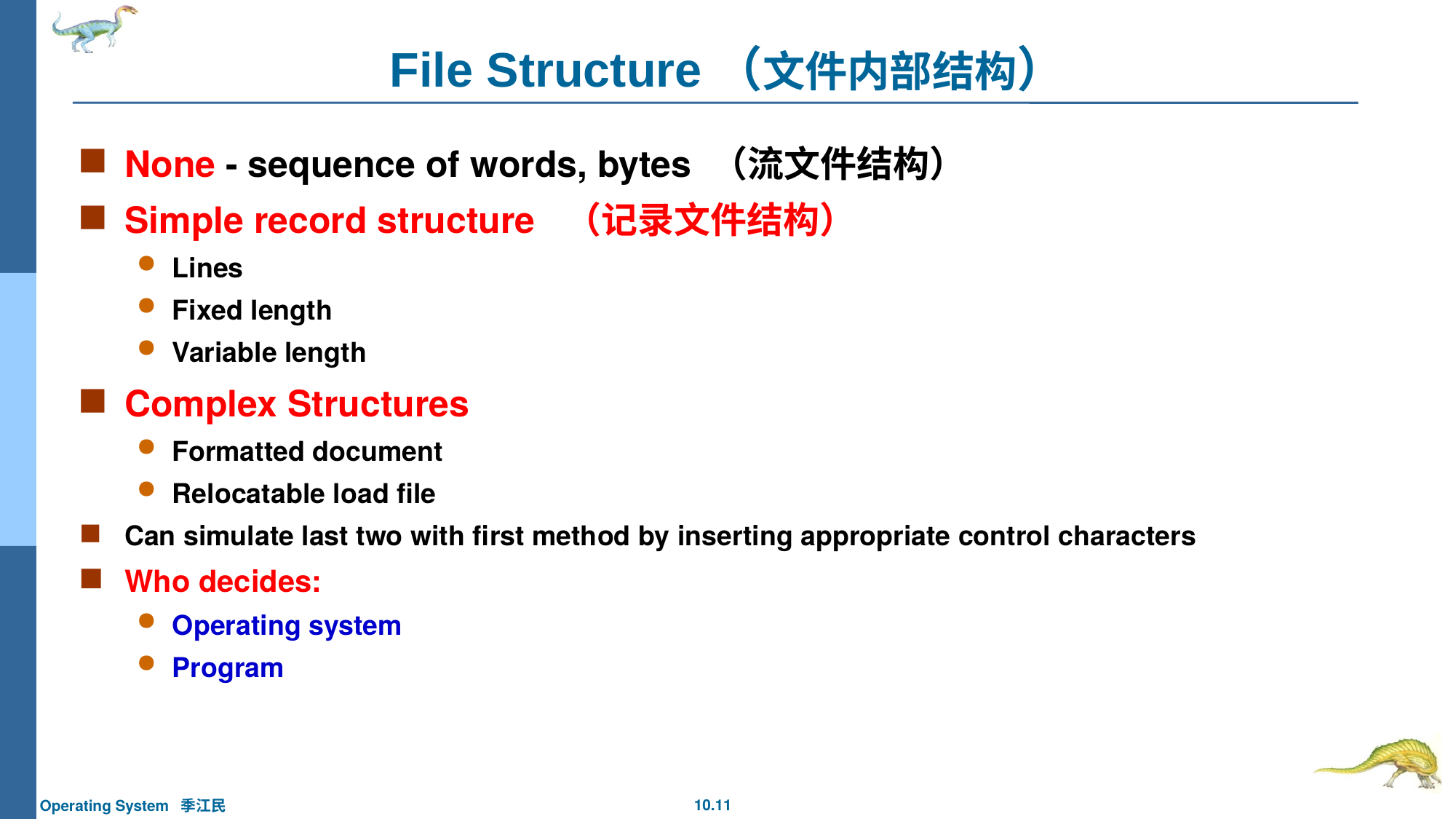

# File Structure（文件内部结构）
None - sequence of words, bytes （流文件结构）
Simple record structure  （记录文件结构）
Lines
Fixed length
Variable length
Complex Structures
Formatted document
Relocatable load file
Can simulate last two with first method by inserting appropriate control characters
Who decides:
Operating system
Program